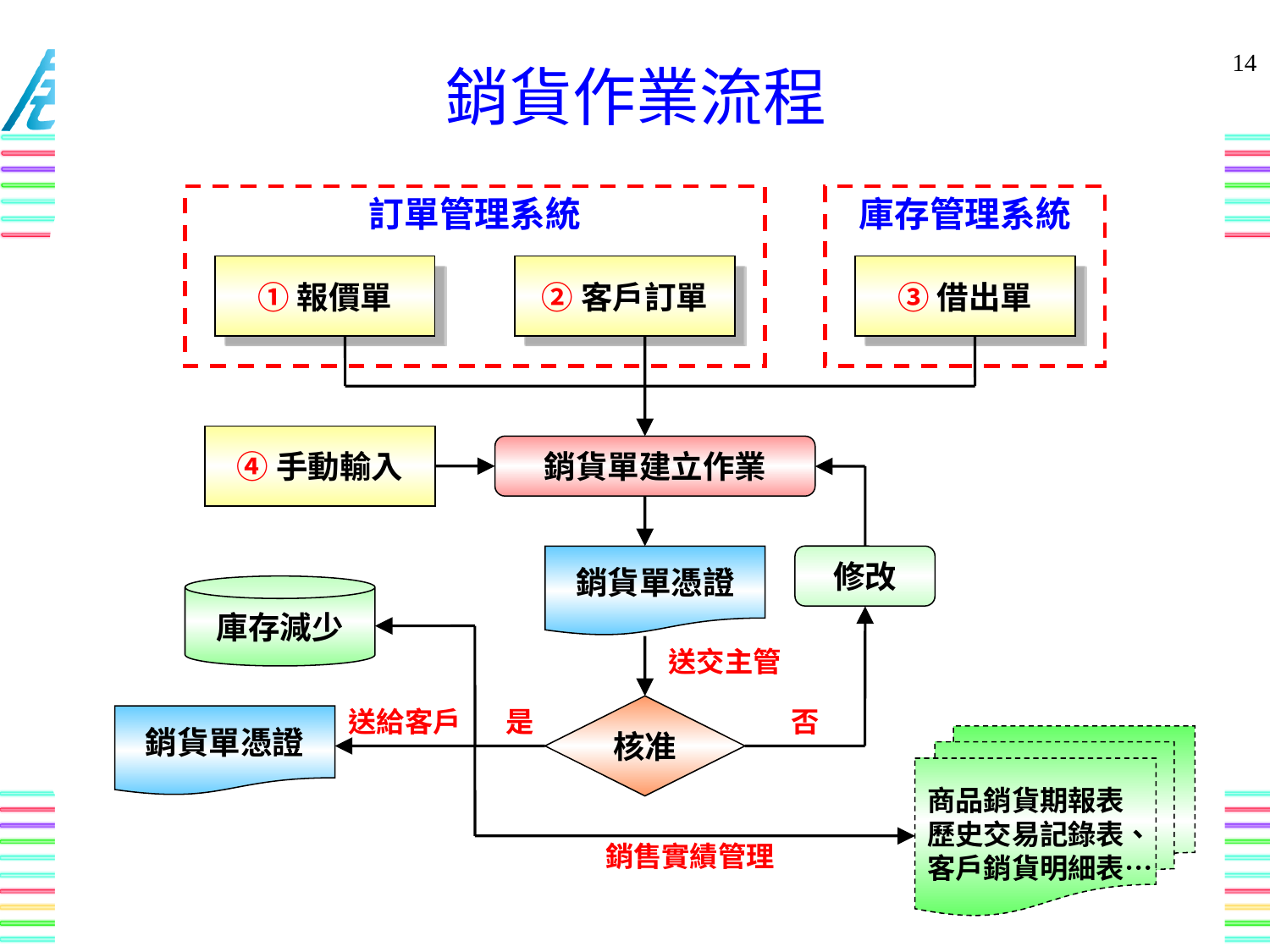

銷貨作業流程
14
訂單管理系統
庫存管理系統
①報價單
②客戶訂單
③借出單

④手動輸入
銷貨單建立作業

銷貨單憑證
修改
庫存減少

送交主管

送給客戶
是
核准
否
銷貨單憑證
商品銷貨期報表
歷史交易記錄表、
客戶銷貨明細表…

銷售實績管理